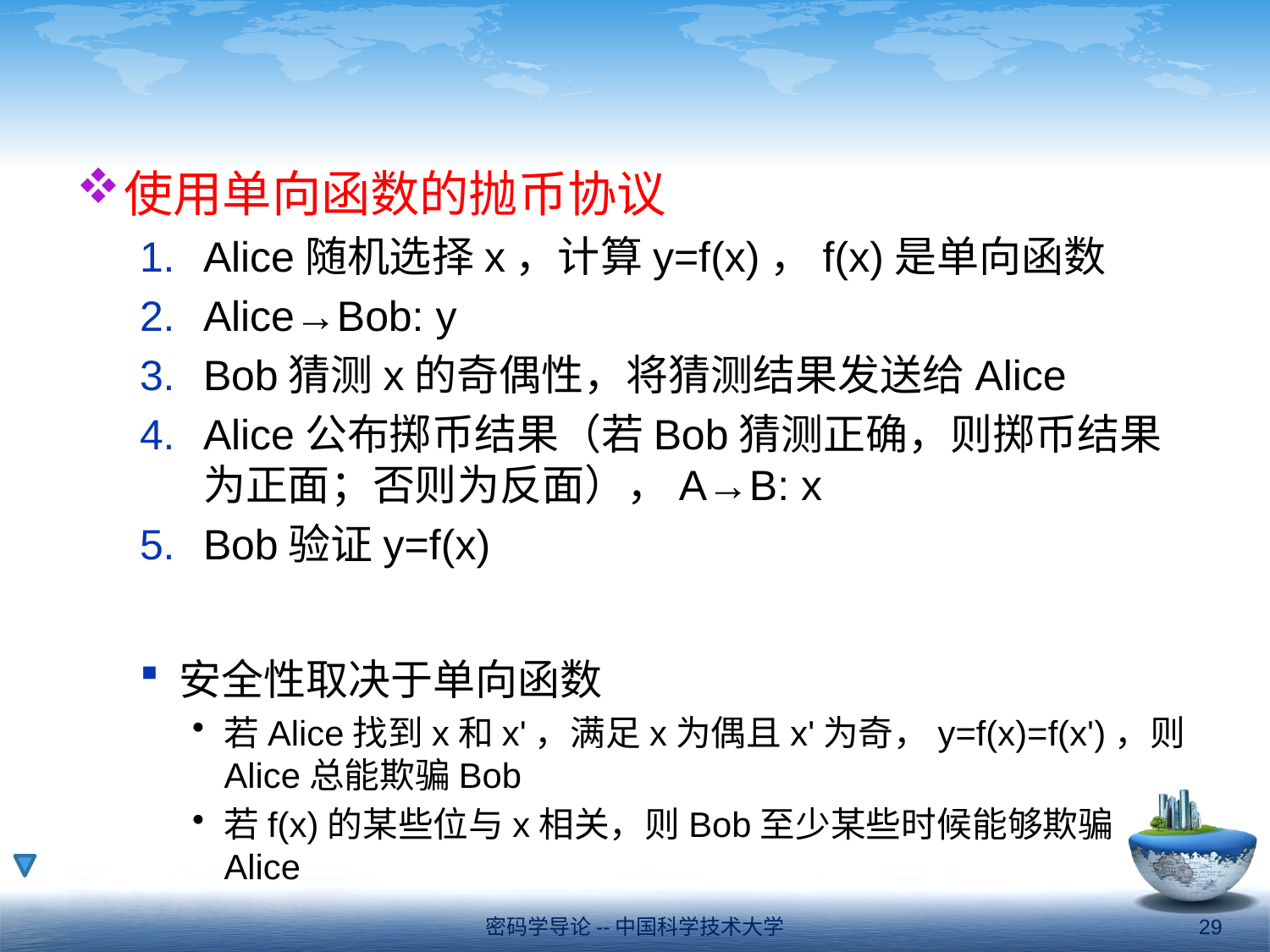

#
使用单向函数的抛币协议
Alice随机选择x，计算y=f(x)，f(x)是单向函数
Alice→Bob: y
Bob猜测x的奇偶性，将猜测结果发送给Alice
Alice公布掷币结果（若Bob猜测正确，则掷币结果为正面；否则为反面），A→B: x
Bob验证y=f(x)

安全性取决于单向函数
若Alice找到x和x'，满足x为偶且x'为奇，y=f(x)=f(x')，则Alice总能欺骗Bob
若f(x)的某些位与x相关，则Bob至少某些时候能够欺骗Alice

密码学导论--中国科学技术大学
29